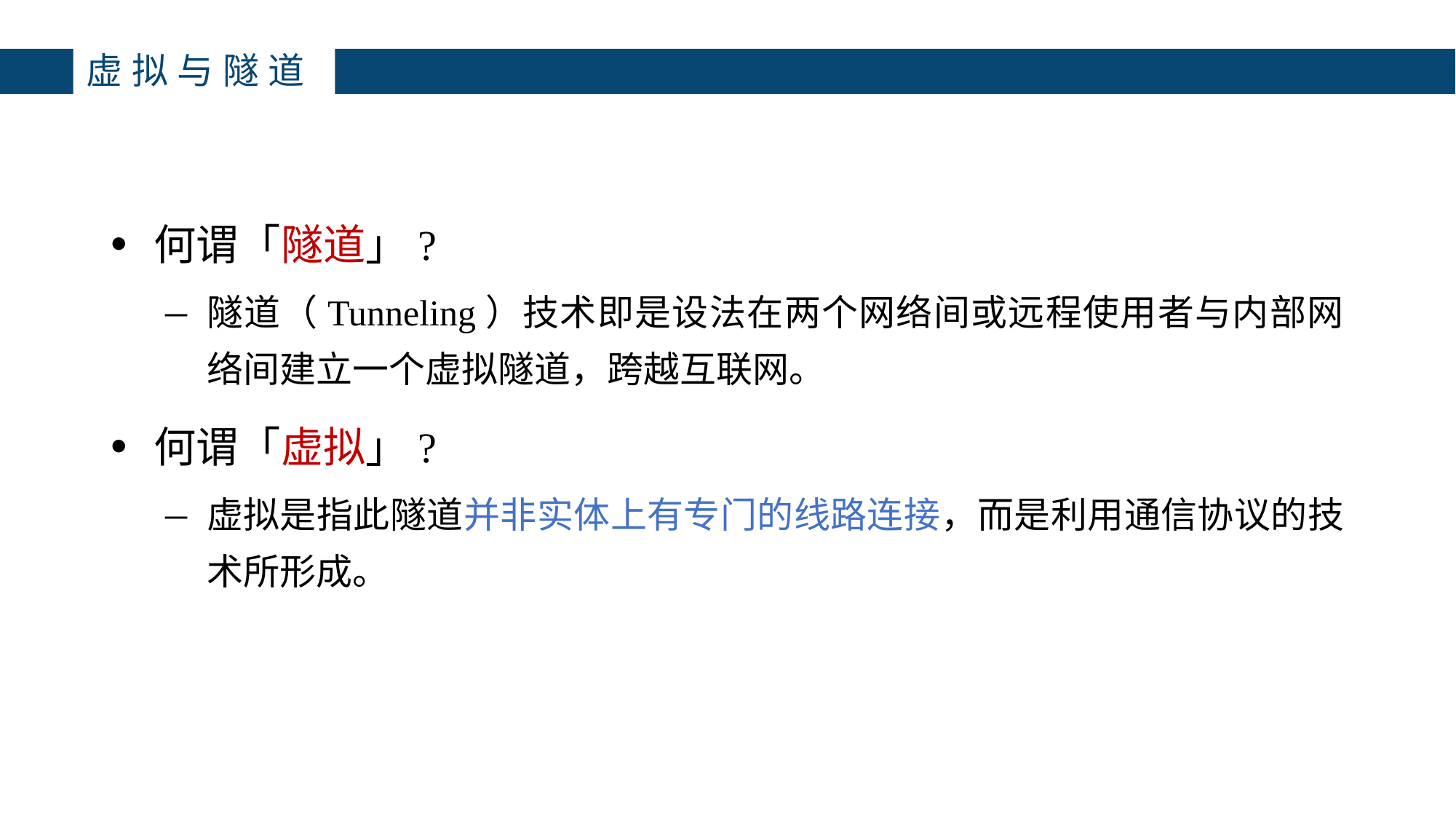

# 虚拟与隧道
何谓「隧道」?
隧道（Tunneling）技术即是设法在两个网络间或远程使用者与内部网络间建立一个虚拟隧道，跨越互联网。
何谓「虚拟」?
虚拟是指此隧道并非实体上有专门的线路连接，而是利用通信协议的技术所形成。